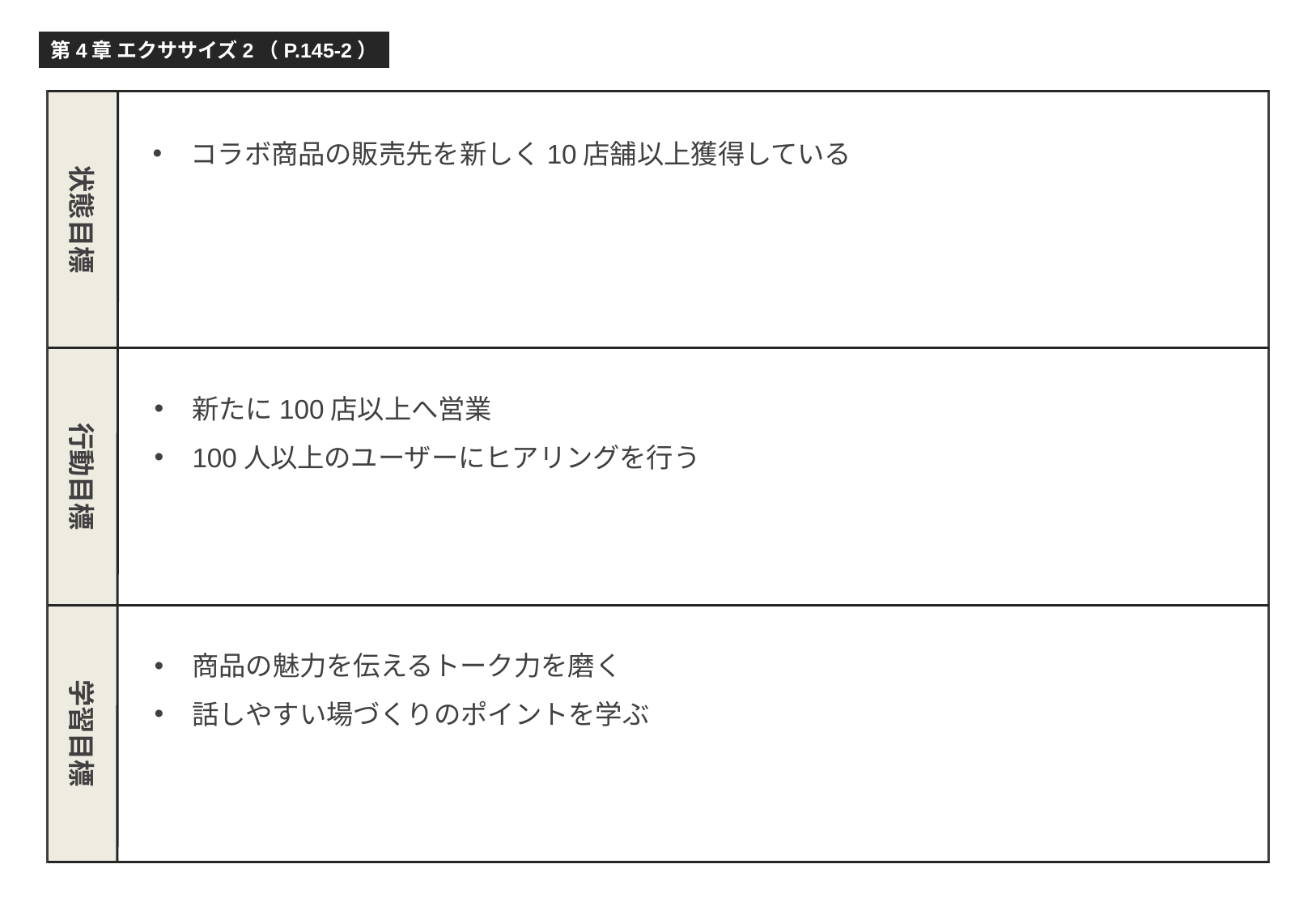

第4章 エクササイズ2（P.145-2）

状態目標
コラボ商品の販売先を新しく10店舗以上獲得している
行動目標
新たに100店以上へ営業
100人以上のユーザーにヒアリングを行う
学習目標
商品の魅力を伝えるトーク力を磨く
話しやすい場づくりのポイントを学ぶ